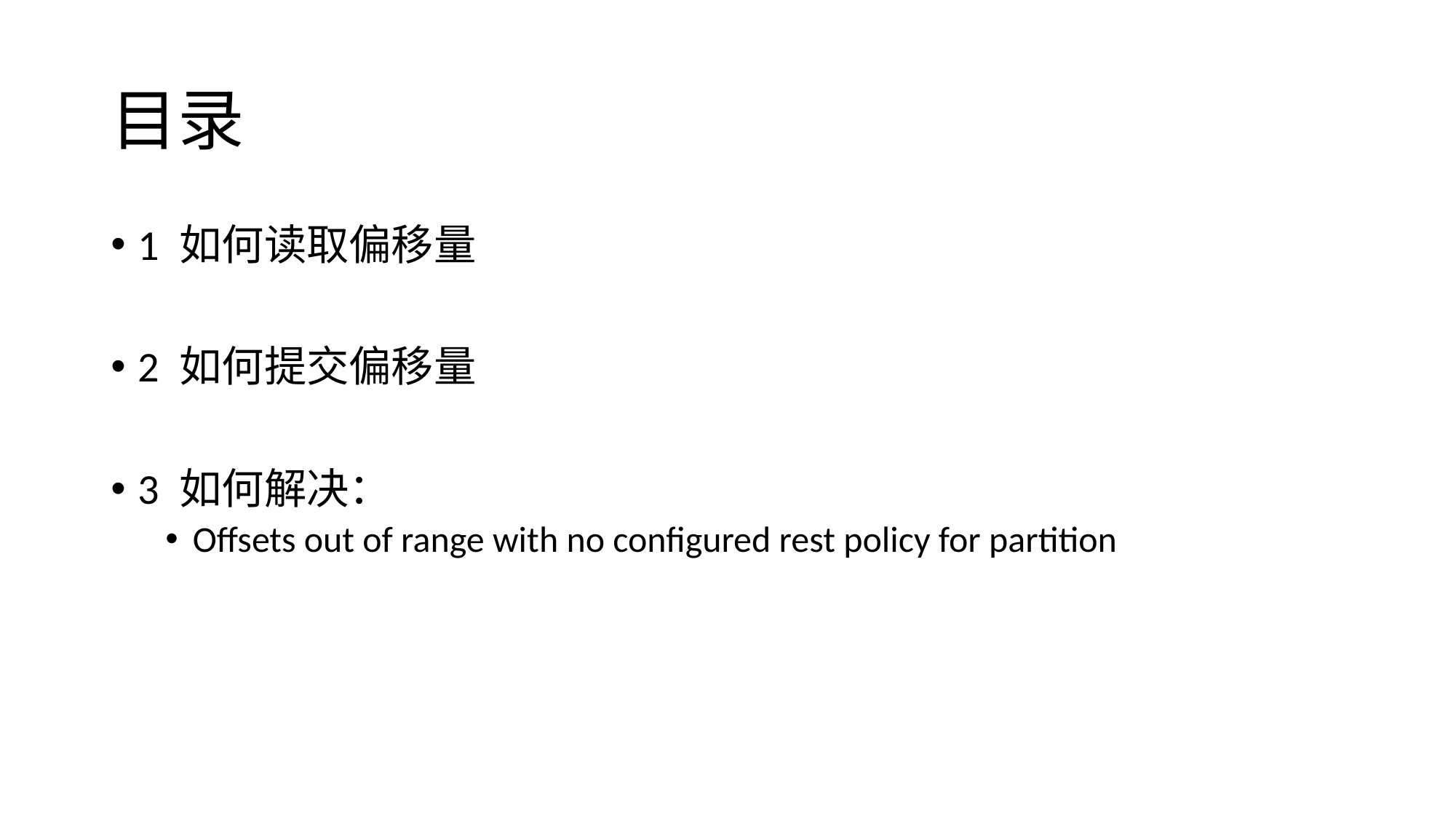

# 目录
1 如何读取偏移量

2 如何提交偏移量

3 如何解决：
Offsets out of range with no configured rest policy for partition